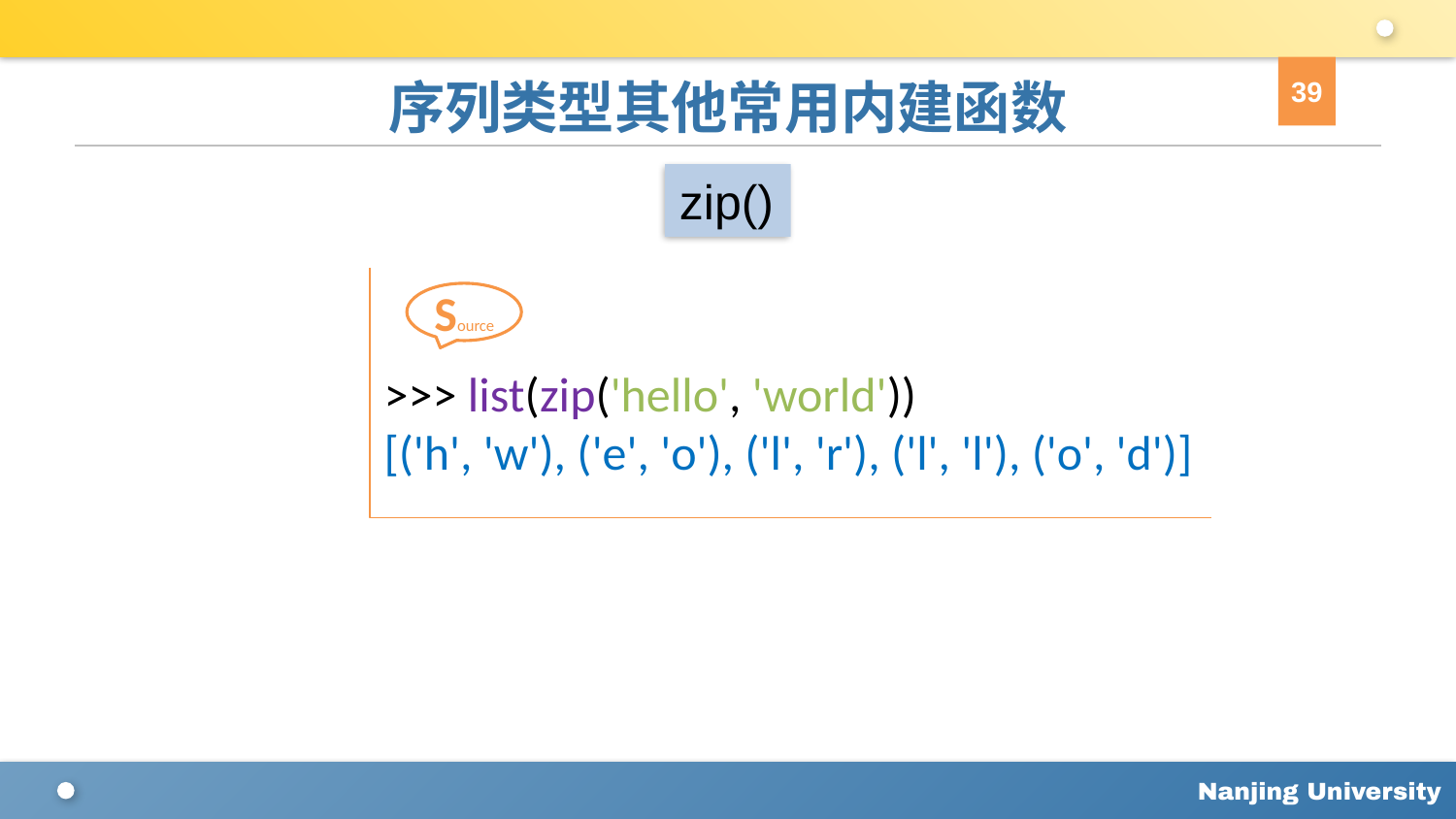

39
# 序列类型其他常用内建函数
zip()

>>> list(zip('hello', 'world'))
[('h', 'w'), ('e', 'o'), ('l', 'r'), ('l', 'l'), ('o', 'd')]
Source